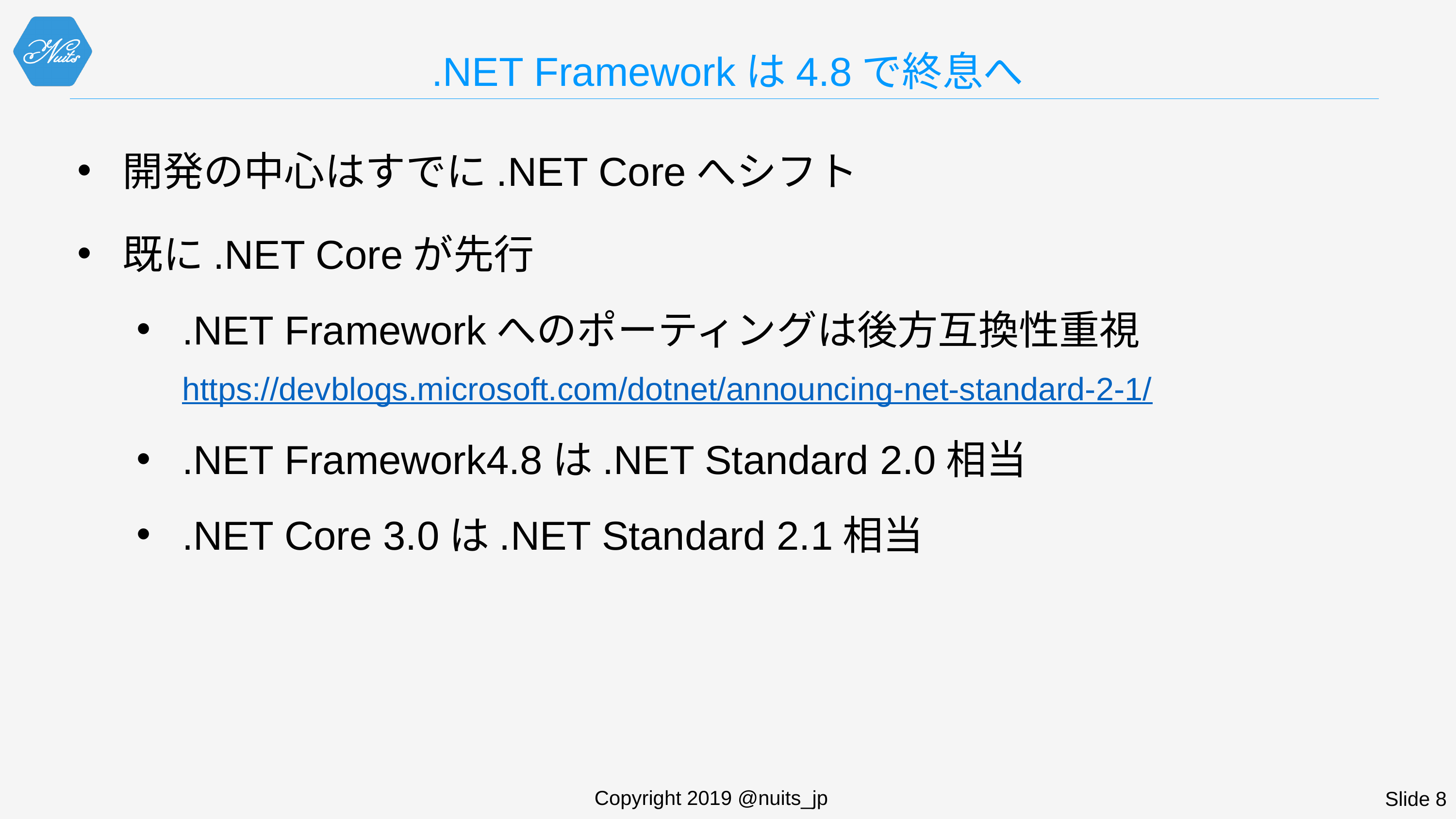

# .NET Frameworkは4.8で終息へ
開発の中心はすでに.NET Coreへシフト
既に.NET Coreが先行
.NET Frameworkへのポーティングは後方互換性重視
https://devblogs.microsoft.com/dotnet/announcing-net-standard-2-1/
.NET Framework4.8は.NET Standard 2.0相当
.NET Core 3.0は.NET Standard 2.1相当
Copyright 2019 @nuits_jp
Slide 8